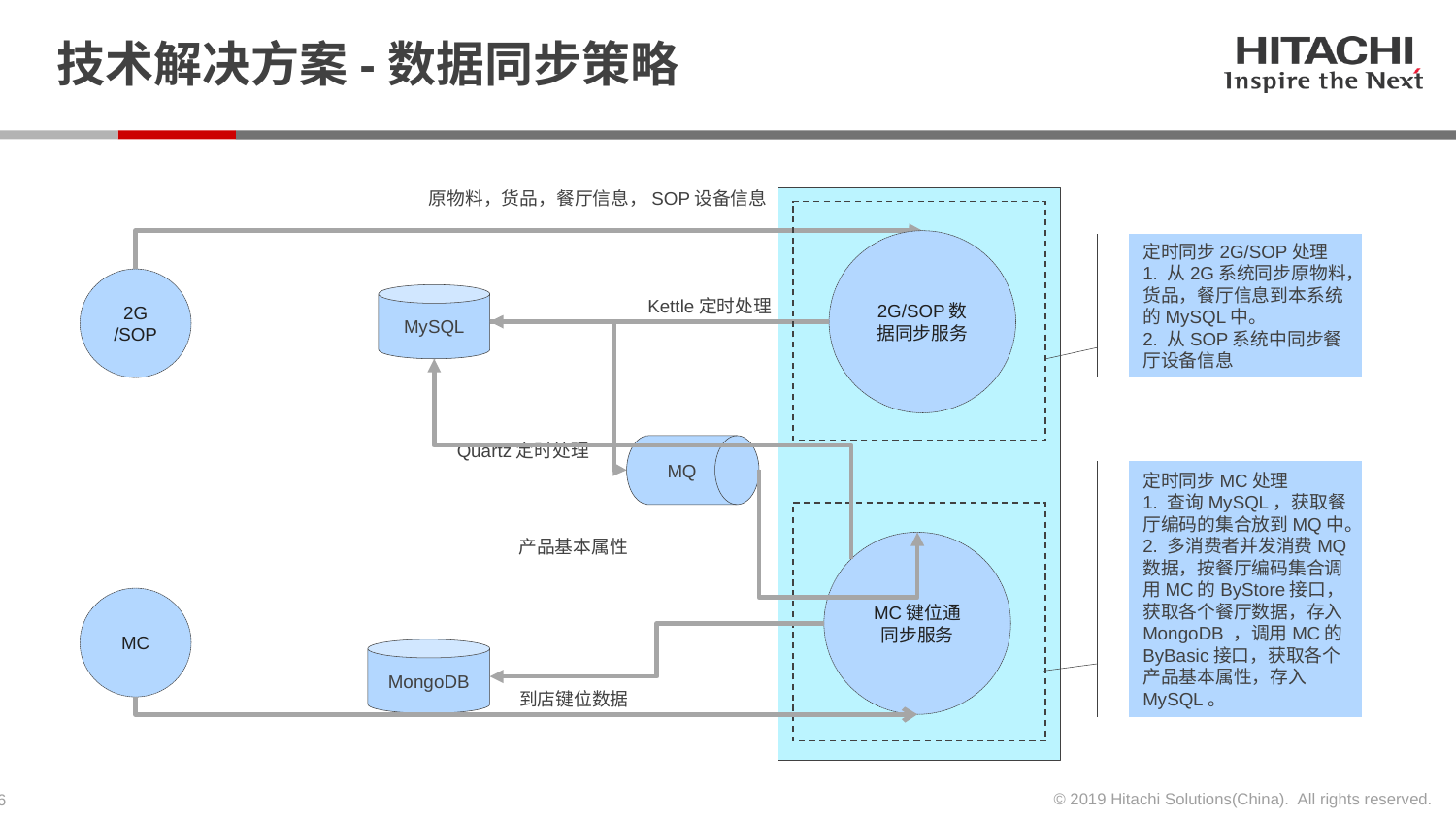

# 技术解决方案-数据同步策略
原物料，货品，餐厅信息，SOP设备信息

2G/SOP数据同步服务
定时同步2G/SOP处理
1. 从2G系统同步原物料，货品，餐厅信息到本系统的MySQL中。
2. 从SOP系统中同步餐厅设备信息
2G
/SOP
MySQL
Kettle定时处理
Quartz定时处理
MQ

定时同步MC处理
1. 查询MySQL，获取餐厅编码的集合放到MQ中。
2. 多消费者并发消费MQ数据，按餐厅编码集合调用MC的ByStore接口，获取各个餐厅数据，存入MongoDB ，调用MC的ByBasic接口，获取各个产品基本属性，存入MySQL。

产品基本属性
MC键位通同步服务
MC
MongoDB
到店键位数据